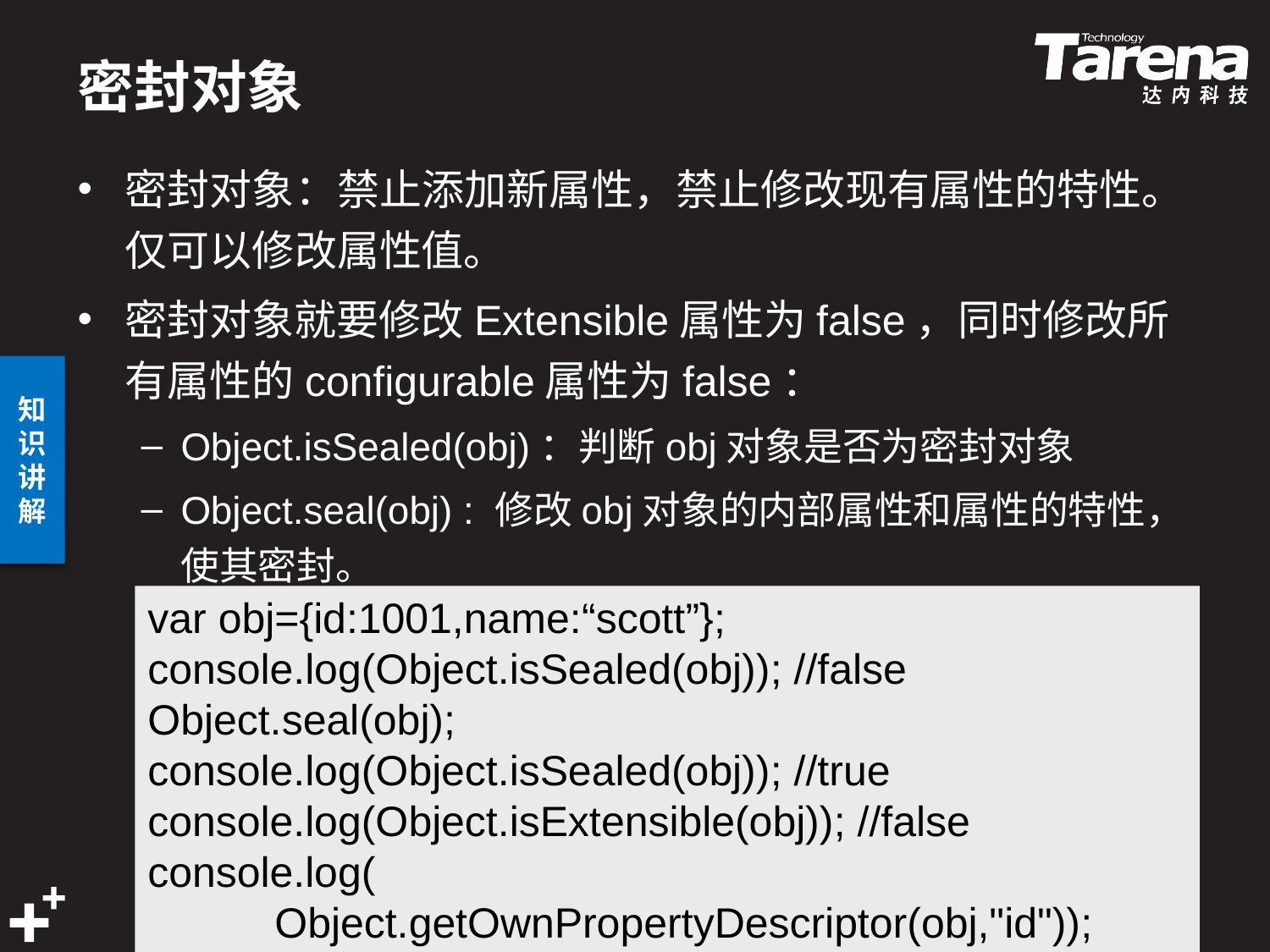

# 密封对象
密封对象：禁止添加新属性，禁止修改现有属性的特性。仅可以修改属性值。
密封对象就要修改Extensible属性为false，同时修改所有属性的configurable属性为false：
Object.isSealed(obj)：判断obj对象是否为密封对象
Object.seal(obj) : 修改obj对象的内部属性和属性的特性，使其密封。

var obj={id:1001,name:“scott”};
console.log(Object.isSealed(obj)); //false
Object.seal(obj);
console.log(Object.isSealed(obj)); //true
console.log(Object.isExtensible(obj)); //false
console.log(
	Object.getOwnPropertyDescriptor(obj,"id"));